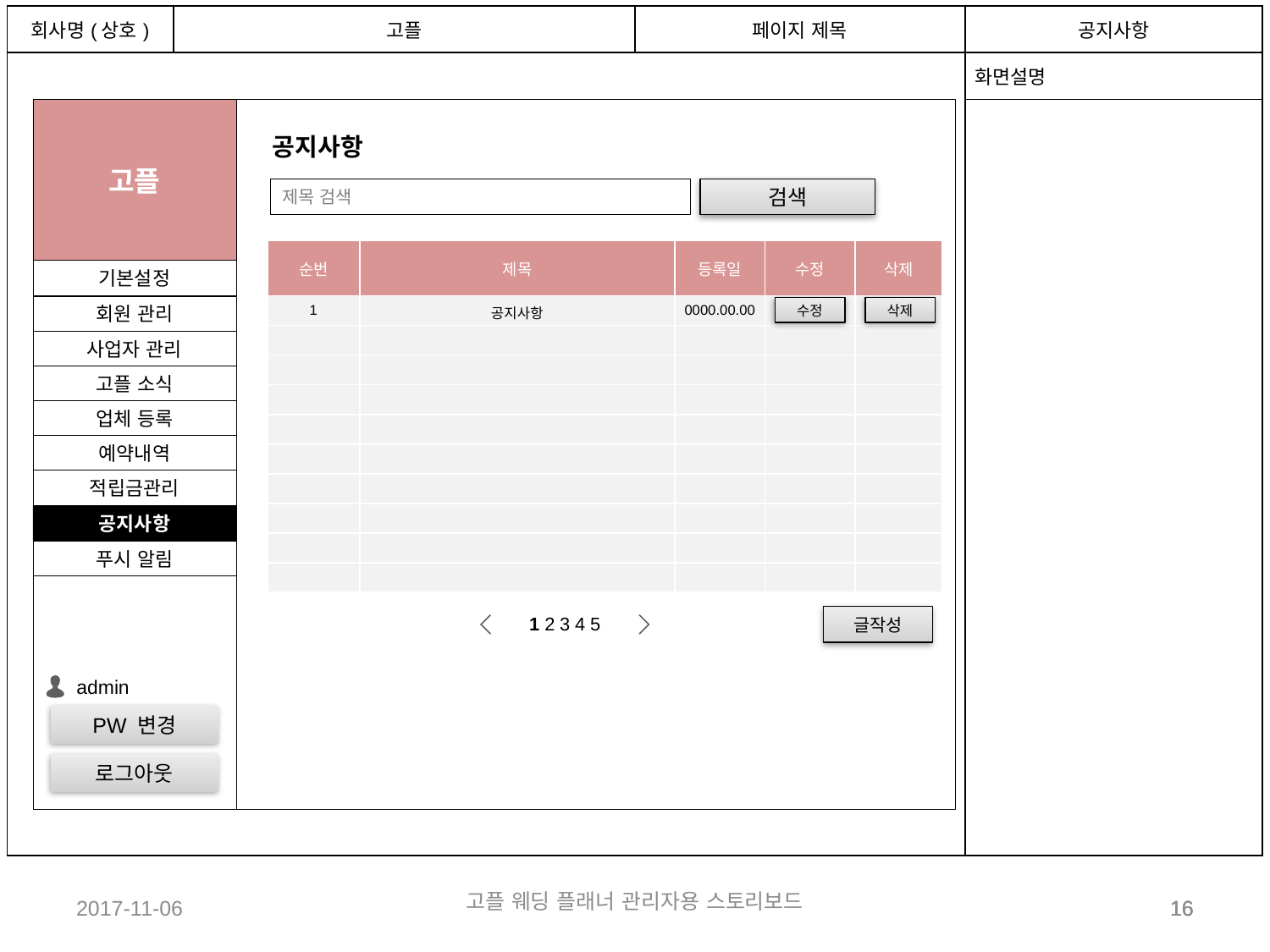

| 회사명(상호) | 고플 | 페이지 제목 | 공지사항 |
| --- | --- | --- | --- |
|  |  |  | 화면설명 |
|  |  |  |  |

고플
공지사항
제목 검색
검색
| 순번 | 제목 | 등록일 | 수정 | 삭제 |
| --- | --- | --- | --- | --- |
| 1 | 공지사항 | 0000.00.00 |  |  |
|  |  |  |  |  |
|  |  |  |  |  |
|  |  |  |  |  |
|  |  |  |  |  |
|  |  |  |  |  |
|  |  |  |  |  |
|  |  |  |  |  |
|  |  |  |  |  |
|  |  |  |  |  |
기본설정
회원 관리
수정
삭제
사업자 관리
고플 소식
업체 등록
예약내역
적립금관리
공지사항

푸시 알림
1 2 3 4 5

글작성
admin

PW 변경
로그아웃
고플 웨딩 플래너 관리자용 스토리보드
2017-11-06
16
16
16